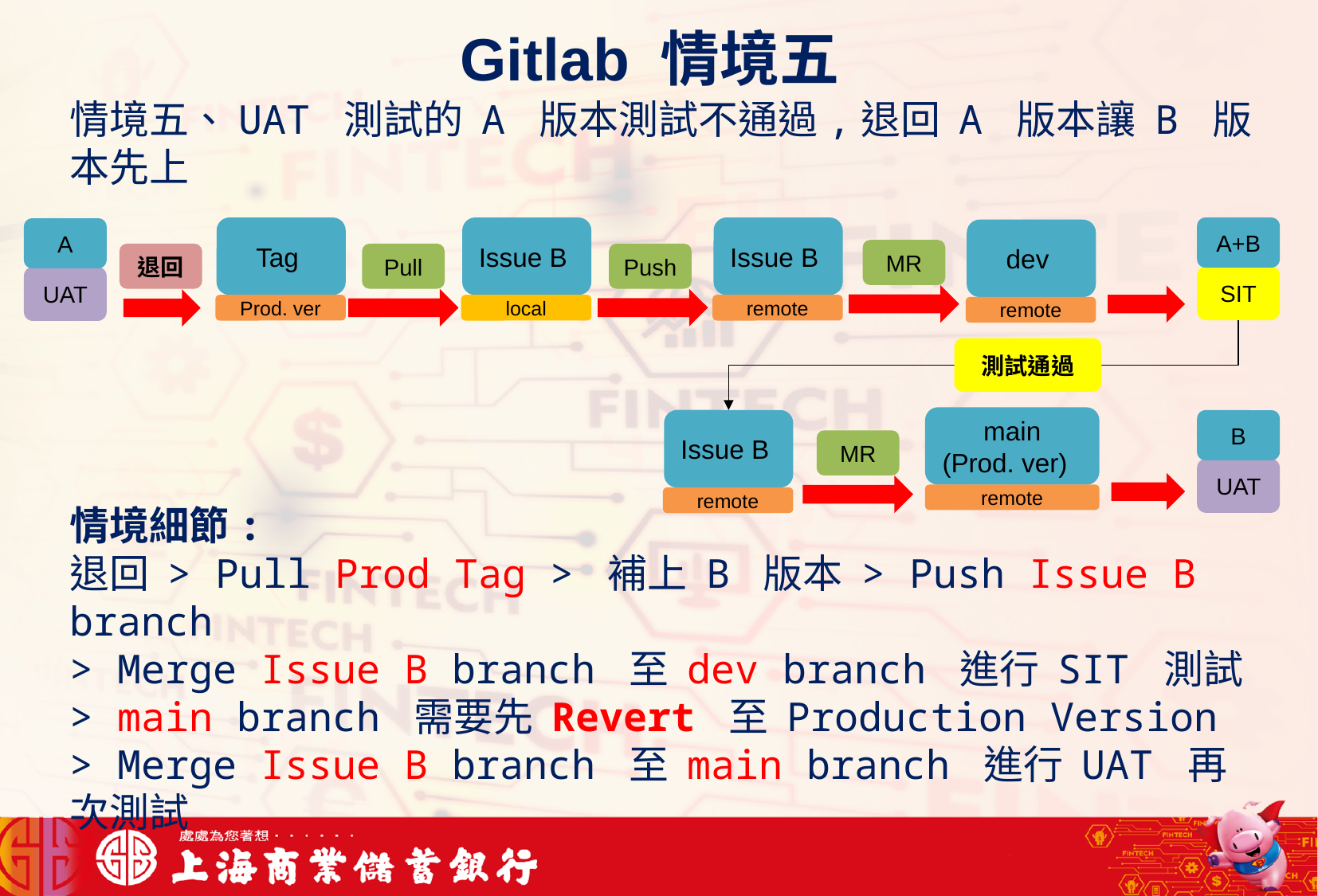

Gitlab 情境五
情境五、UAT 測試的 A 版本測試不通過,退回 A 版本讓 B 版本先上
Tag
Issue B
Issue B
A+B
A
dev
MR
退回
Pull
Push
SIT
UAT

Prod. ver
local
remote
remote
測試通過
main
(Prod. ver)
Issue B
B
MR
UAT

remote
remote

情境細節:
退回 > Pull Prod Tag > 補上 B 版本 > Push Issue B branch
> Merge Issue B branch 至 dev branch 進行 SIT 測試
> main branch 需要先 Revert 至 Production Version
> Merge Issue B branch 至 main branch 進行 UAT 再次測試